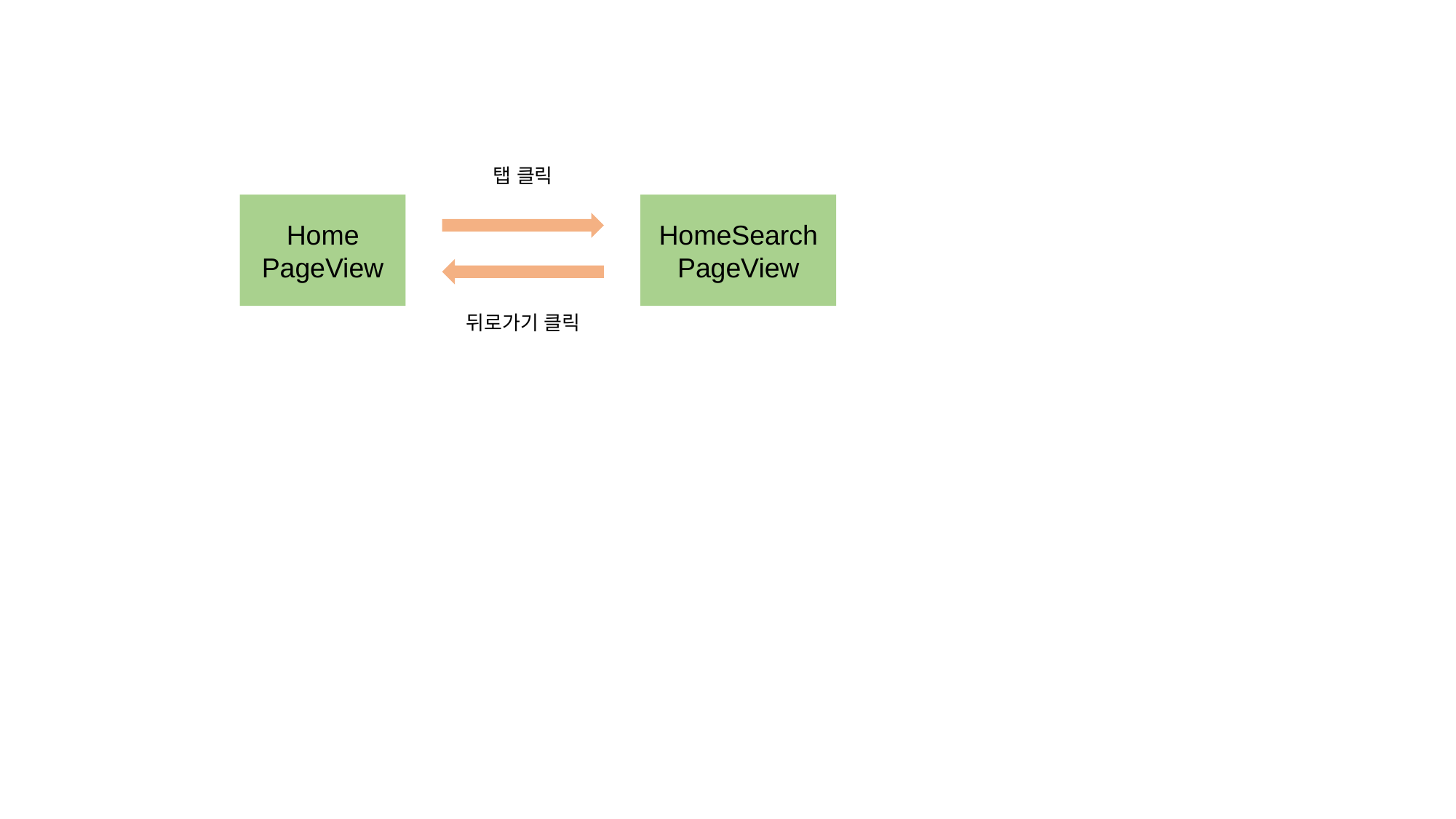

탭 클릭
Home
PageView
HomeSearch
PageView

뒤로가기 클릭